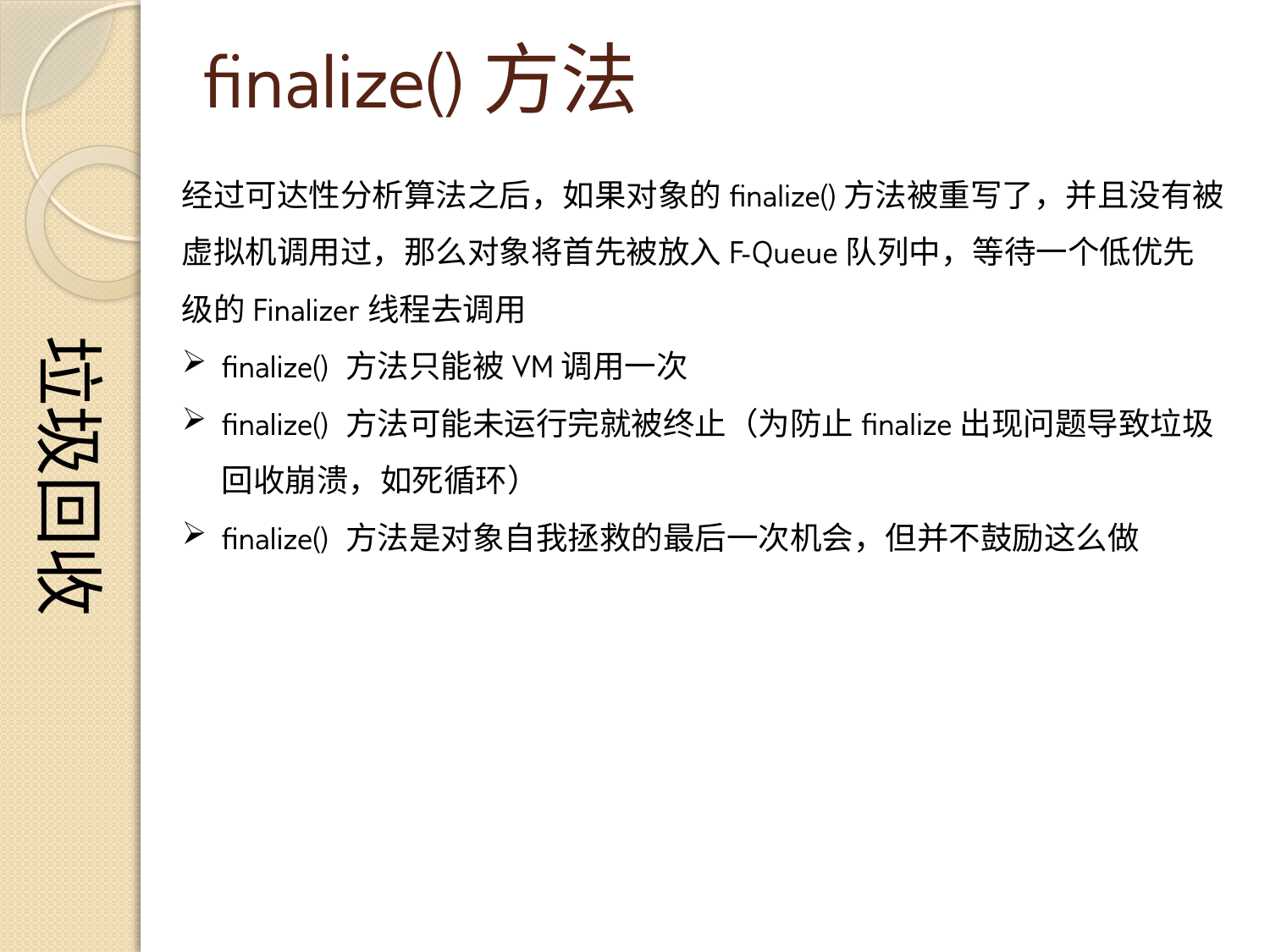

垃圾回收
# finalize()方法
经过可达性分析算法之后，如果对象的finalize()方法被重写了，并且没有被虚拟机调用过，那么对象将首先被放入F-Queue队列中，等待一个低优先级的Finalizer线程去调用
finalize() 方法只能被VM调用一次
finalize() 方法可能未运行完就被终止（为防止finalize出现问题导致垃圾回收崩溃，如死循环）
finalize() 方法是对象自我拯救的最后一次机会，但并不鼓励这么做